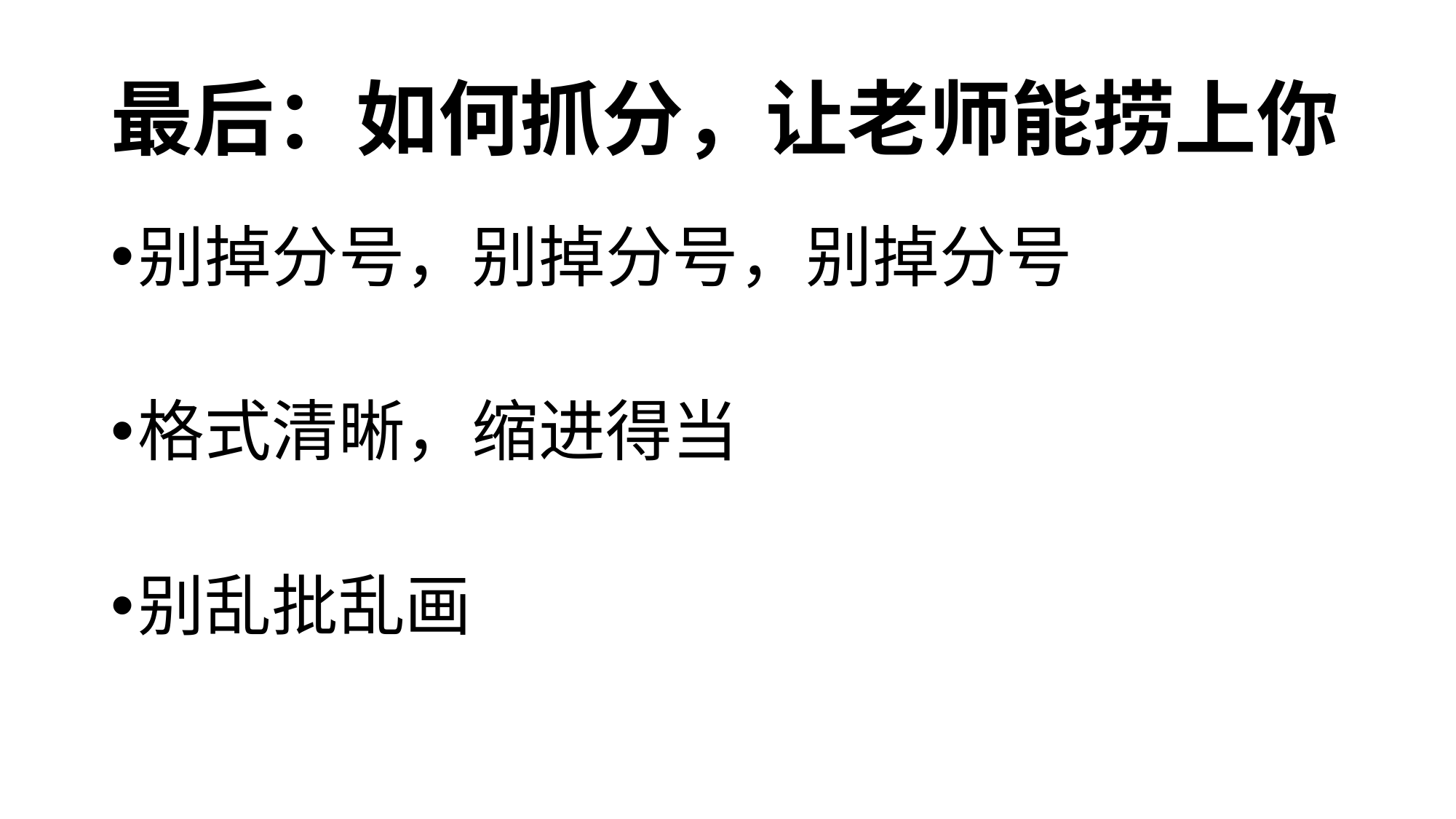

# 最后：如何抓分，让老师能捞上你
别掉分号，别掉分号，别掉分号

格式清晰，缩进得当

别乱批乱画